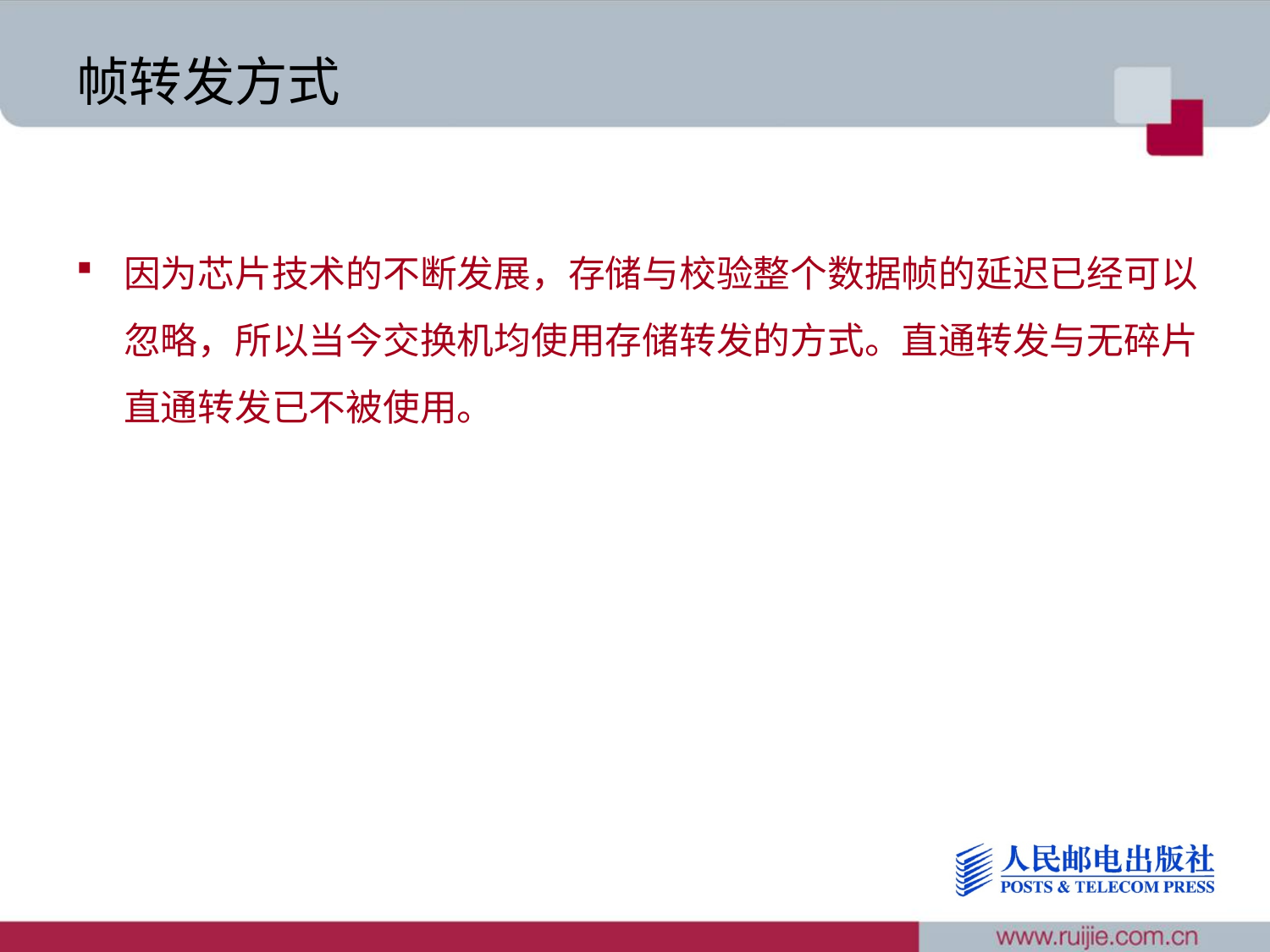

# 帧转发方式
因为芯片技术的不断发展，存储与校验整个数据帧的延迟已经可以忽略，所以当今交换机均使用存储转发的方式。直通转发与无碎片直通转发已不被使用。